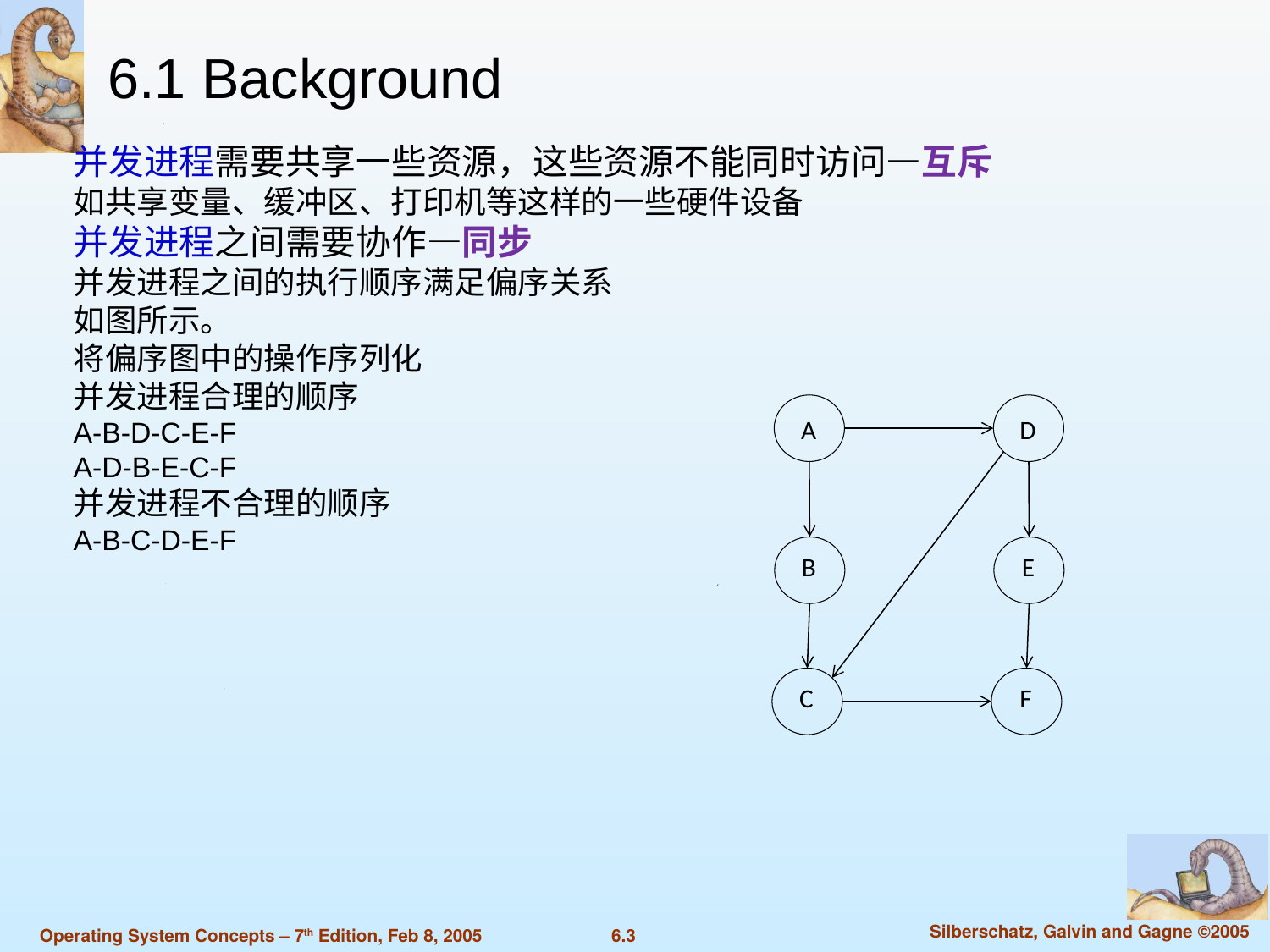

6.1 Background
并发进程需要共享一些资源，这些资源不能同时访问—互斥
如共享变量、缓冲区、打印机等这样的一些硬件设备
并发进程之间需要协作—同步
并发进程之间的执行顺序满足偏序关系
如图所示。
将偏序图中的操作序列化
并发进程合理的顺序
A-B-D-C-E-F
A-D-B-E-C-F
并发进程不合理的顺序
A-B-C-D-E-F

A

D
B

E

C

F